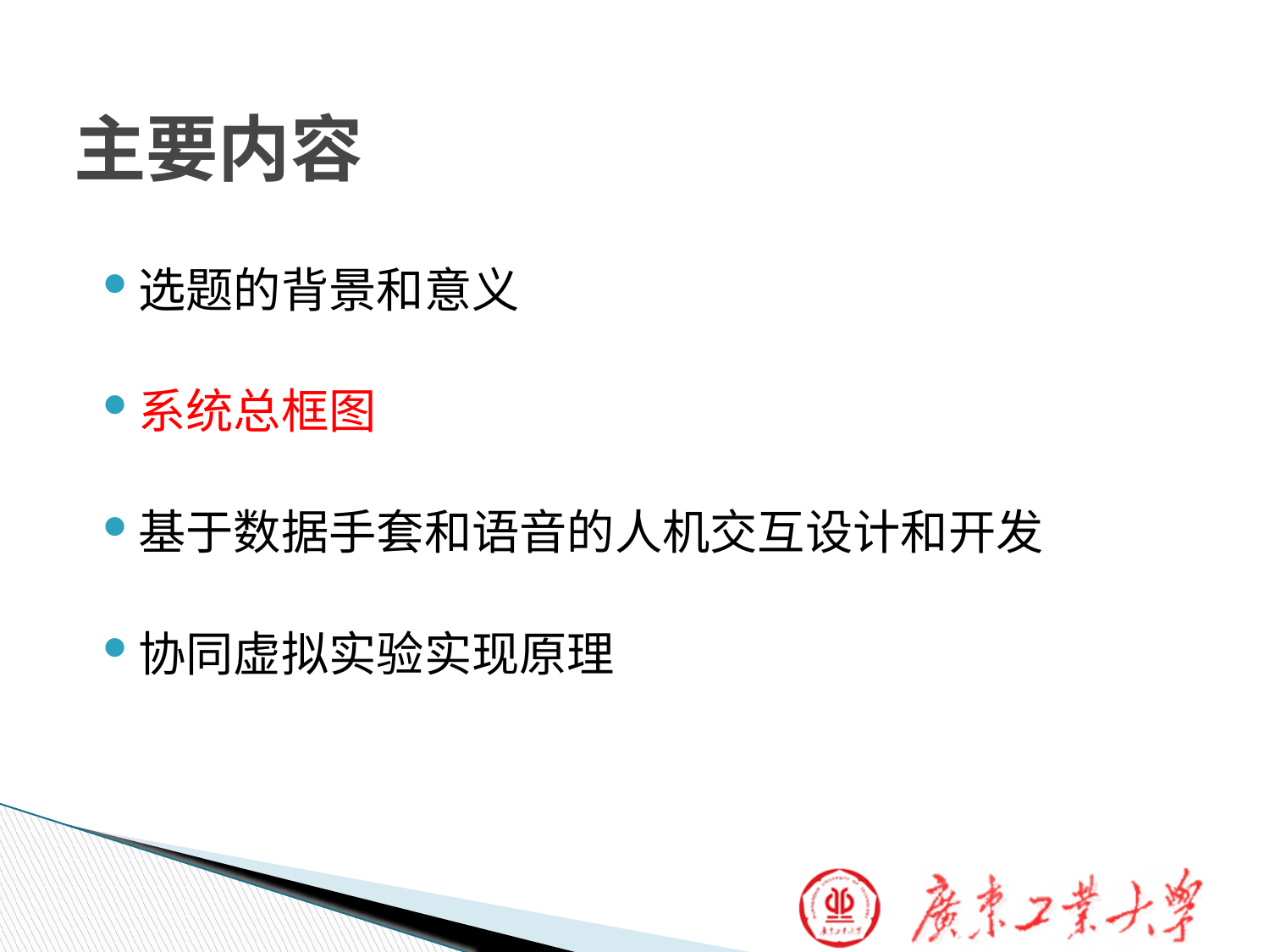

# 主要内容
选题的背景和意义
系统总框图
基于数据手套和语音的人机交互设计和开发
协同虚拟实验实现原理